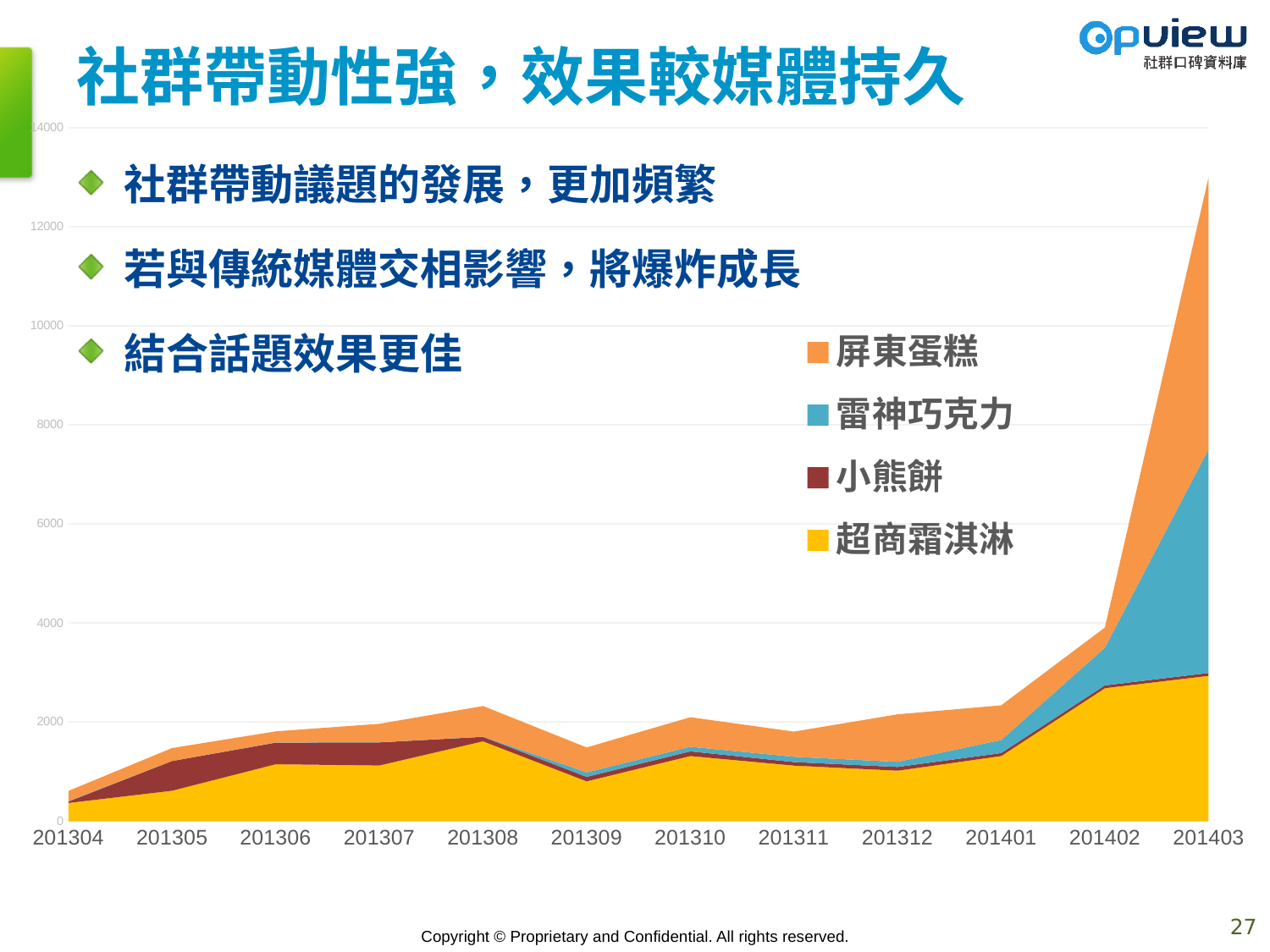

# 社群帶動性強，效果較媒體持久

### Chart

| Category |  | 小熊餅 | 雷神巧克力 |  |
|---|---|---|---|---|
| 201304 | 365.0 | 28.0 | 10.0 | 205.0 |
| 201305 | 612.0 | 601.0 | 1.0 | 260.0 |
| 201306 | 1147.0 | 436.0 | 5.0 | 223.0 |
| 201307 | 1122.0 | 466.0 | 4.0 | 371.0 |
| 201308 | 1610.0 | 90.0 | 4.0 | 619.0 |
| 201309 | 802.0 | 90.0 | 90.0 | 504.0 |
| 201310 | 1312.0 | 95.0 | 93.0 | 597.0 |
| 201311 | 1120.0 | 71.0 | 107.0 | 508.0 |
| 201312 | 1017.0 | 75.0 | 103.0 | 960.0 |
| 201401 | 1312.0 | 61.0 | 263.0 | 701.0 |
| 201402 | 2683.0 | 57.0 | 762.0 | 406.0 |
| 201403 | 2932.0 | 59.0 | 4520.0 | 5492.0 |
社群帶動議題的發展，更加頻繁
若與傳統媒體交相影響，將爆炸成長
結合話題效果更佳
27